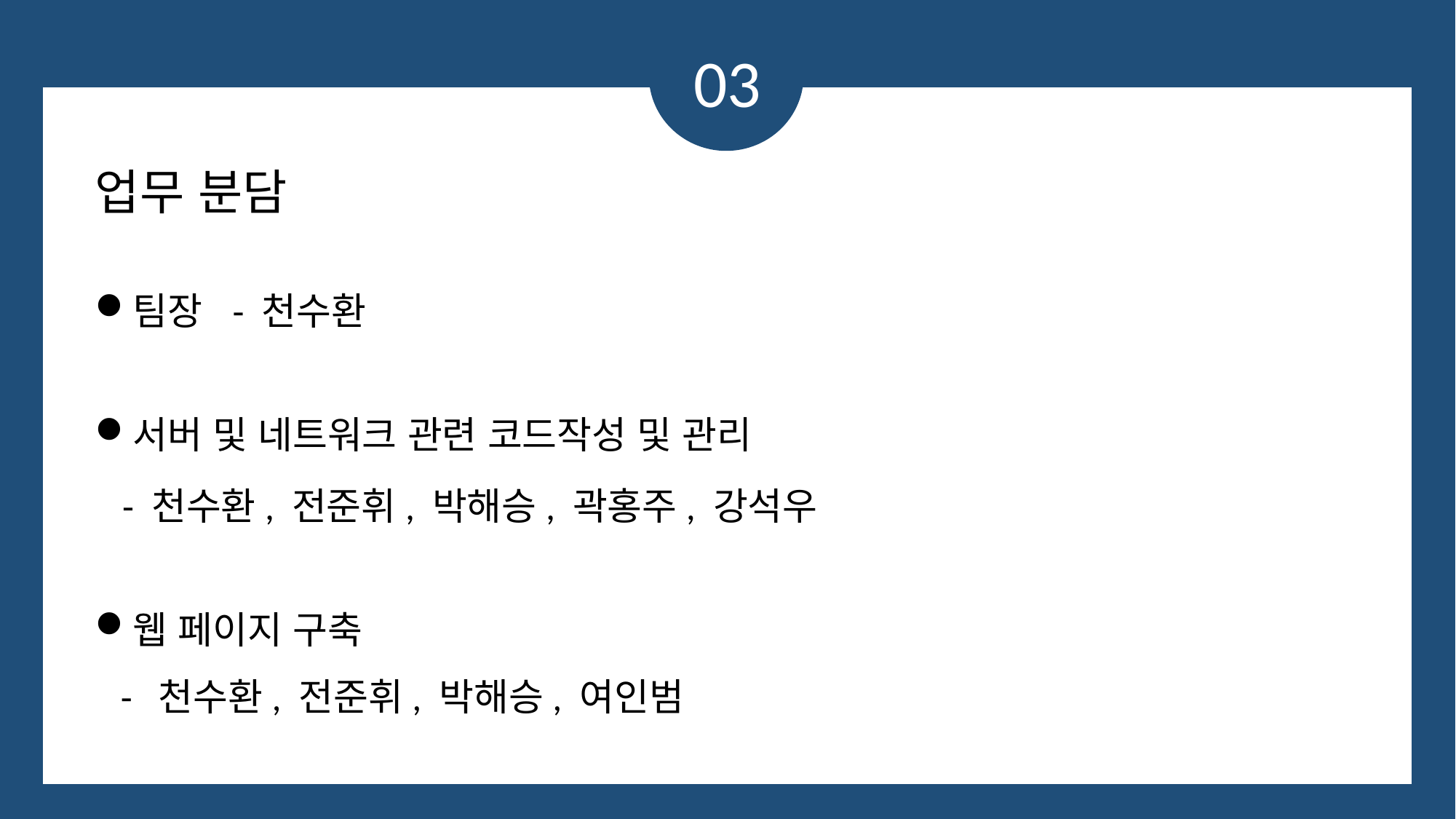

03

업무 분담

팀장  - 천수환

서버 및 네트워크 관련 코드작성 및 관리

     - 천수환, 전준휘, 박해승, 곽홍주, 강석우

웹 페이지 구축

   -  천수환, 전준휘, 박해승, 여인범